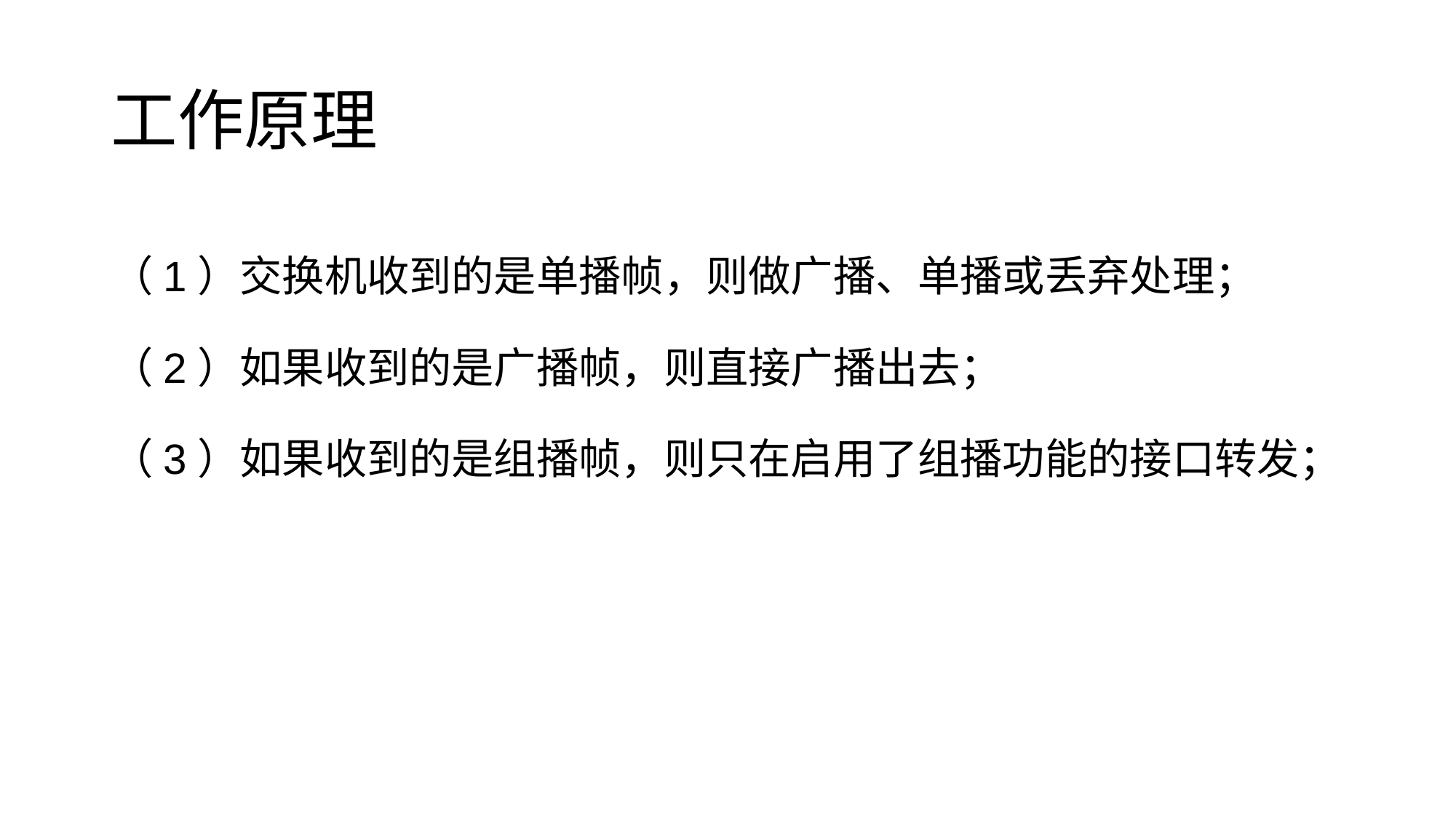

# 工作原理
（1）交换机收到的是单播帧，则做广播、单播或丢弃处理；
（2）如果收到的是广播帧，则直接广播出去；
（3）如果收到的是组播帧，则只在启用了组播功能的接口转发；